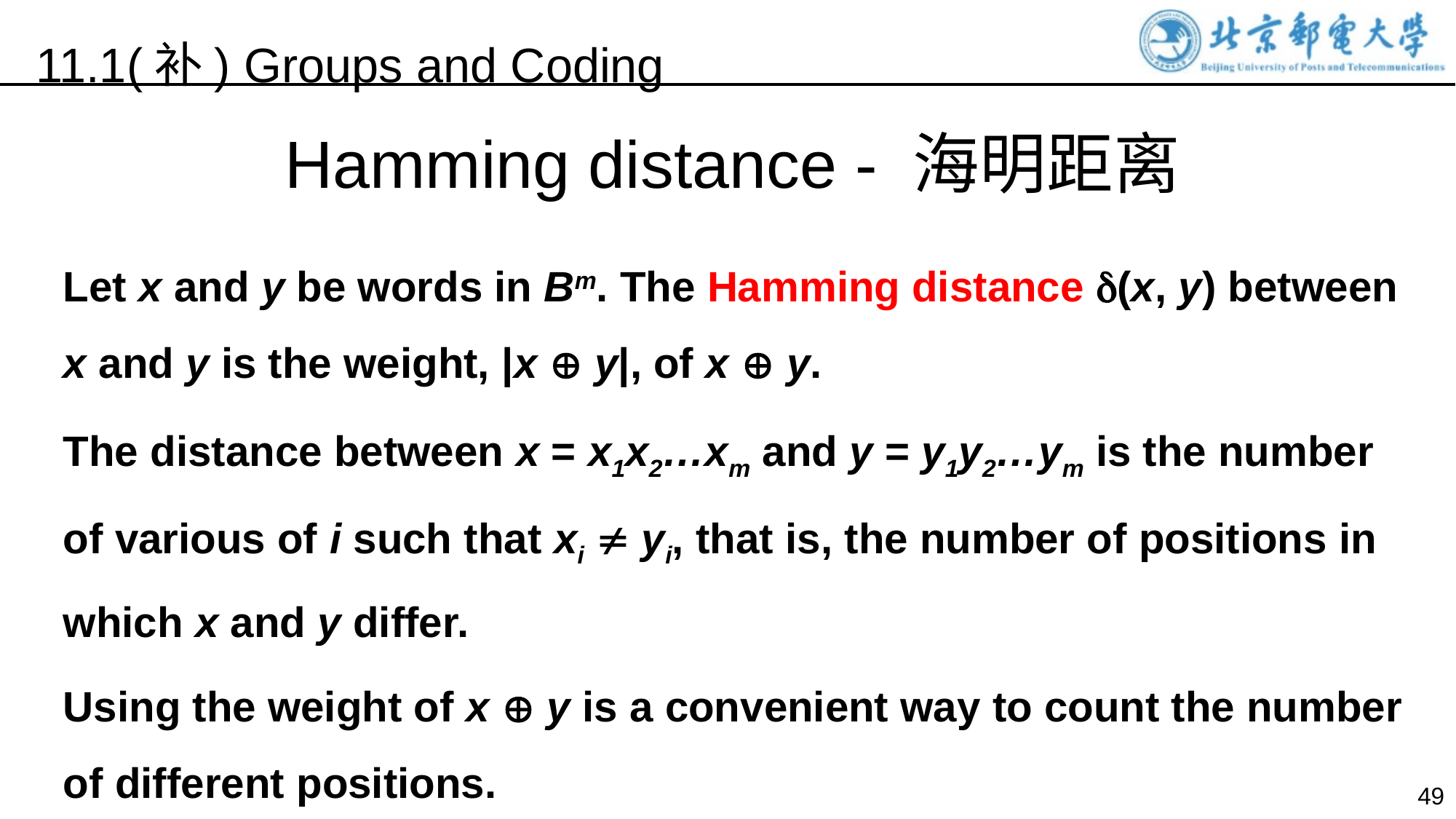

11.1(补) Groups and Coding
Hamming distance - 海明距离

Let x and y be words in Bm. The Hamming distance δ(x, y) between x and y is the weight, |x ⊕ y|, of x ⊕ y.
The distance between x = x1x2…xm and y = y1y2…ym is the number of various of i such that xi ≠ yi, that is, the number of positions in which x and y differ.
Using the weight of x ⊕ y is a convenient way to count the number of different positions.